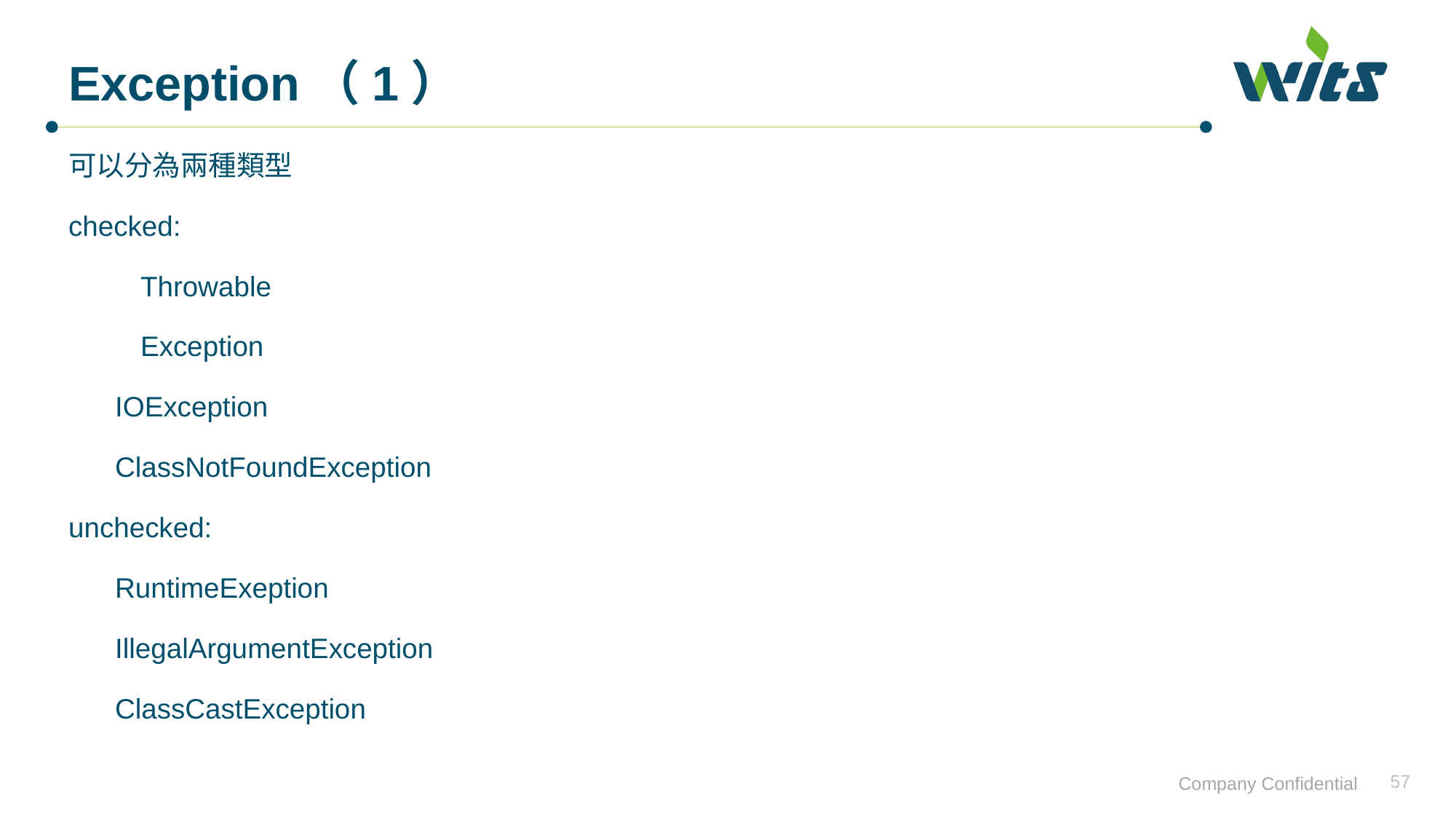

# Exception（1）
可以分為兩種類型

checked:

	Throwable

	Exception

	IOException

	ClassNotFoundException

unchecked:

	RuntimeExeption

	IllegalArgumentException

	ClassCastException
57